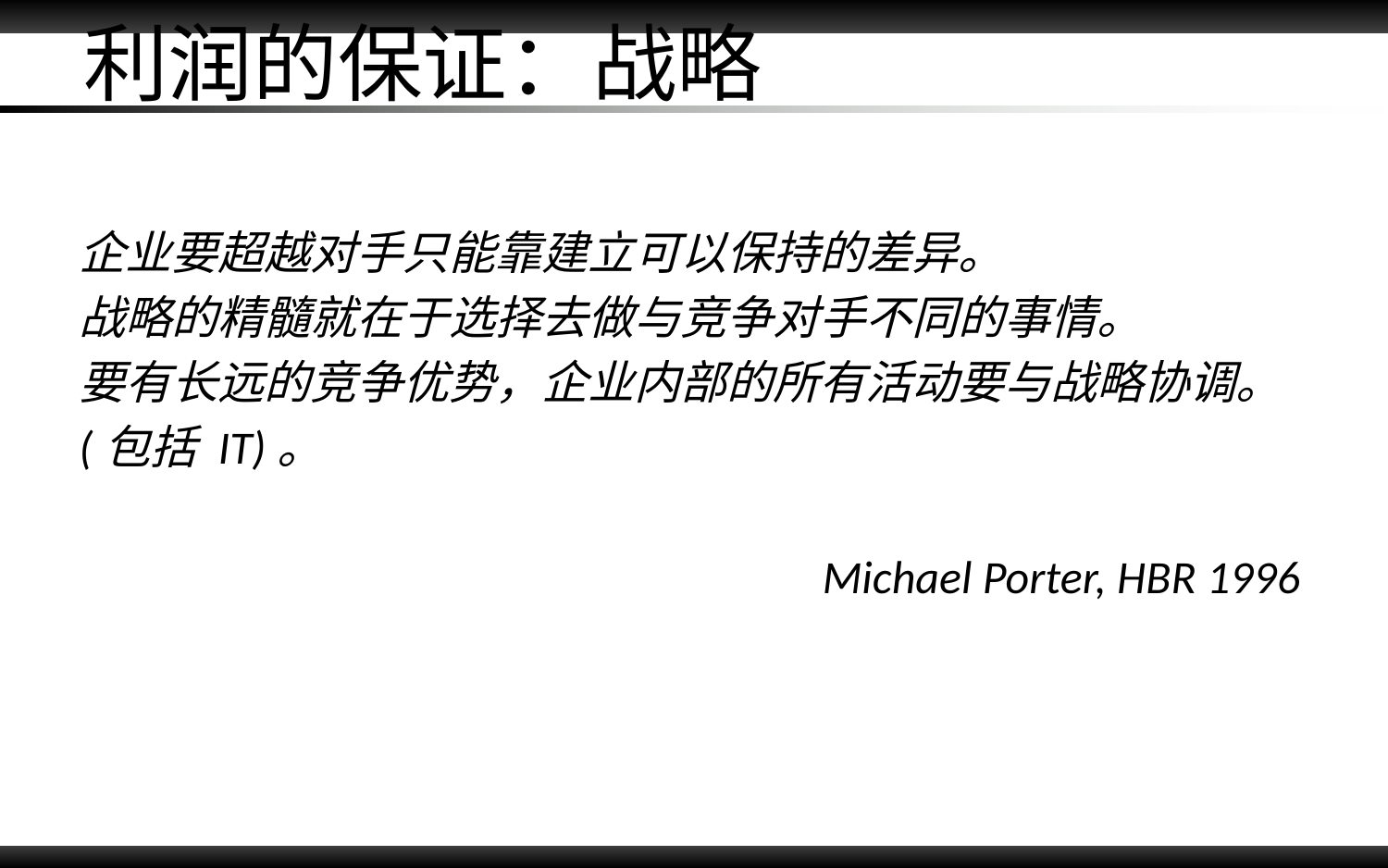

# 利润的保证：战略
企业要超越对手只能靠建立可以保持的差异。
战略的精髓就在于选择去做与竞争对手不同的事情。
要有长远的竞争优势，企业内部的所有活动要与战略协调。
(包括 IT)。

Michael Porter, HBR 1996